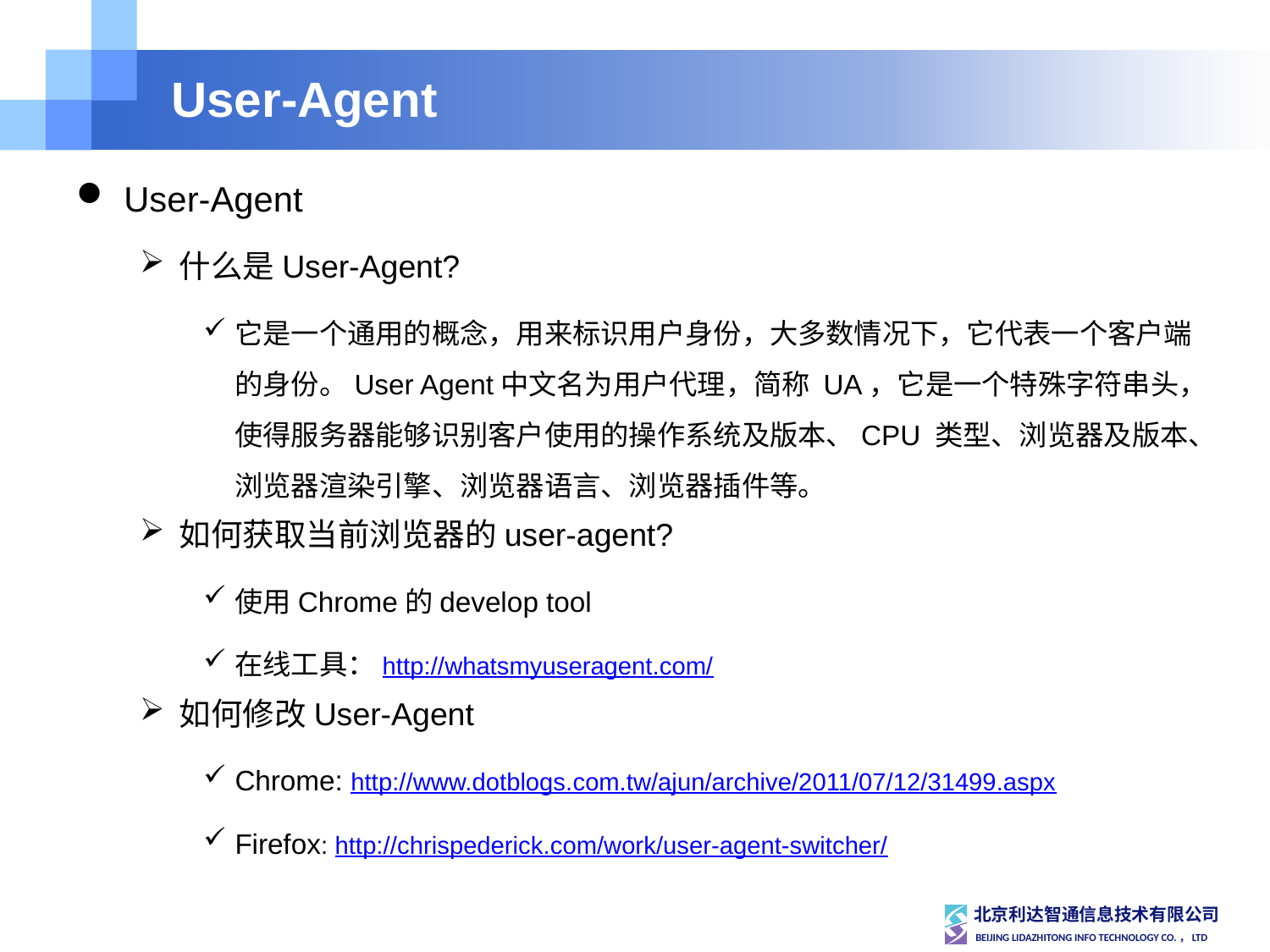

# User-Agent
User-Agent
什么是User-Agent?
它是一个通用的概念，用来标识用户身份，大多数情况下，它代表一个客户端的身份。User Agent中文名为用户代理，简称 UA，它是一个特殊字符串头，使得服务器能够识别客户使用的操作系统及版本、CPU 类型、浏览器及版本、浏览器渲染引擎、浏览器语言、浏览器插件等。
如何获取当前浏览器的user-agent?
使用Chrome的develop tool
在线工具：http://whatsmyuseragent.com/
如何修改User-Agent
Chrome: http://www.dotblogs.com.tw/ajun/archive/2011/07/12/31499.aspx
Firefox: http://chrispederick.com/work/user-agent-switcher/